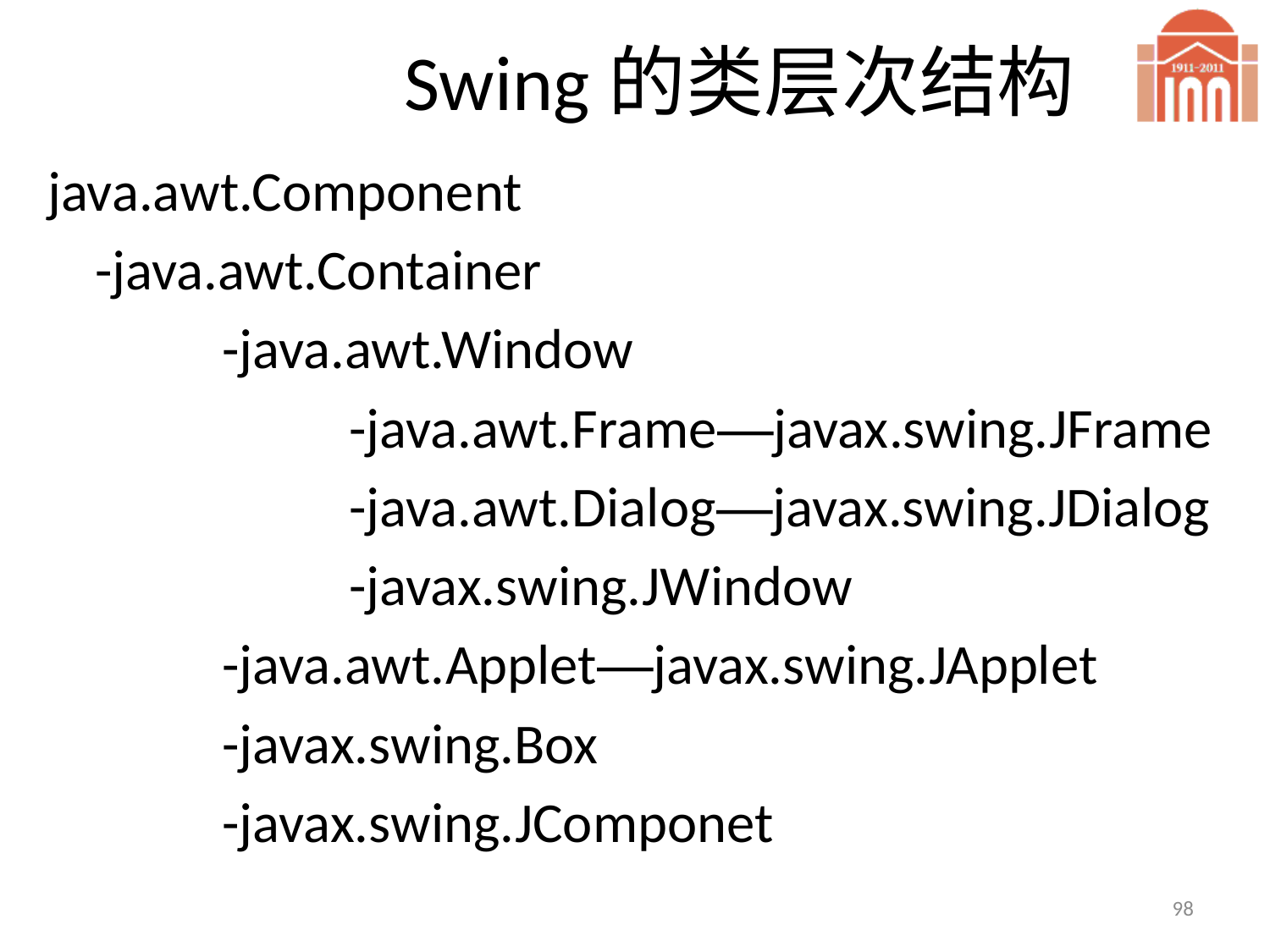

# Swing的类层次结构
java.awt.Component
	-java.awt.Container
		-java.awt.Window
			-java.awt.Frame—javax.swing.JFrame
			-java.awt.Dialog—javax.swing.JDialog
			-javax.swing.JWindow
		-java.awt.Applet—javax.swing.JApplet
		-javax.swing.Box
		-javax.swing.JComponet
98